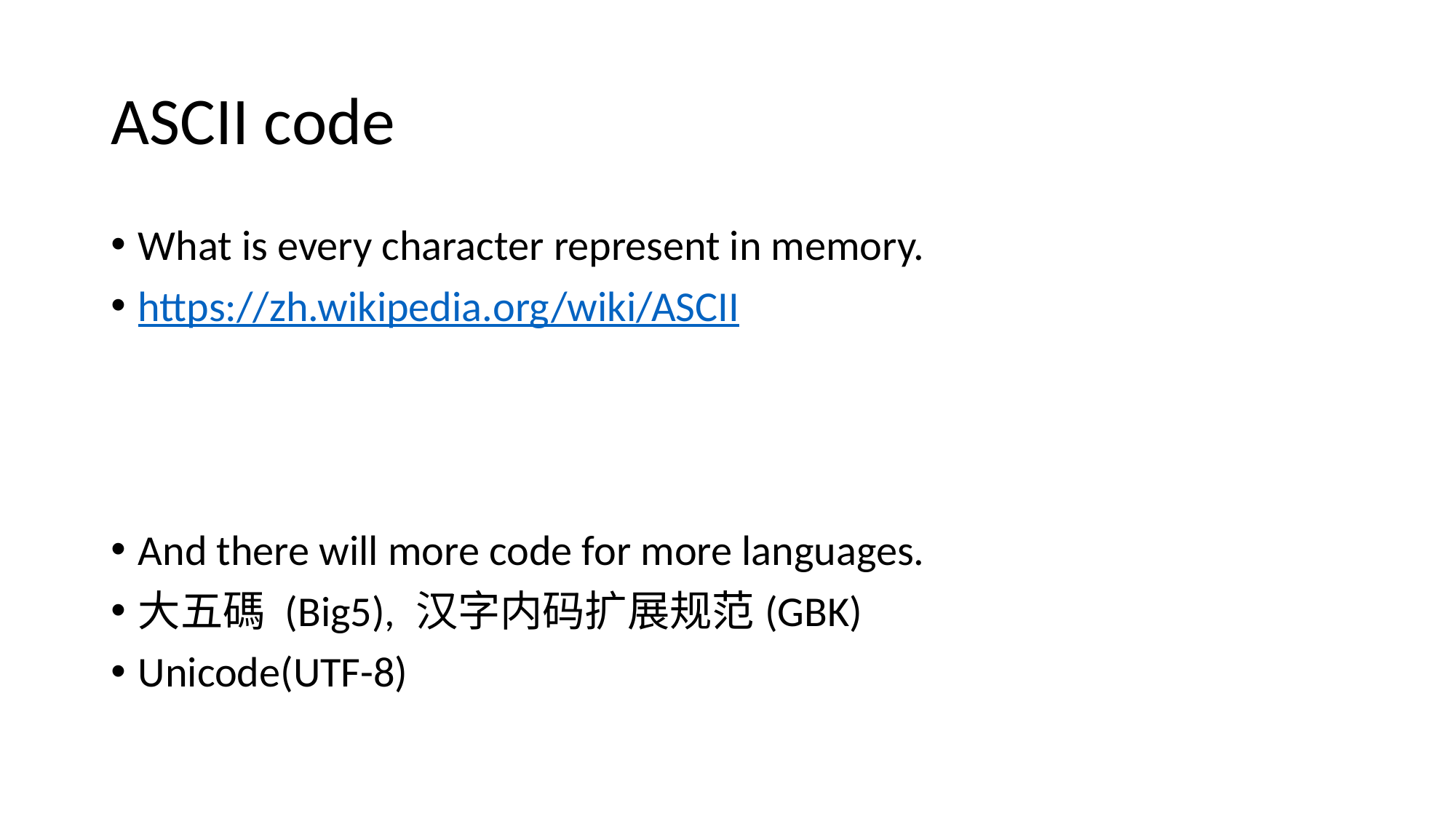

# ASCII code
What is every character represent in memory.
https://zh.wikipedia.org/wiki/ASCII

And there will more code for more languages.
大五碼 (Big5), 汉字内码扩展规范(GBK)
Unicode(UTF-8)